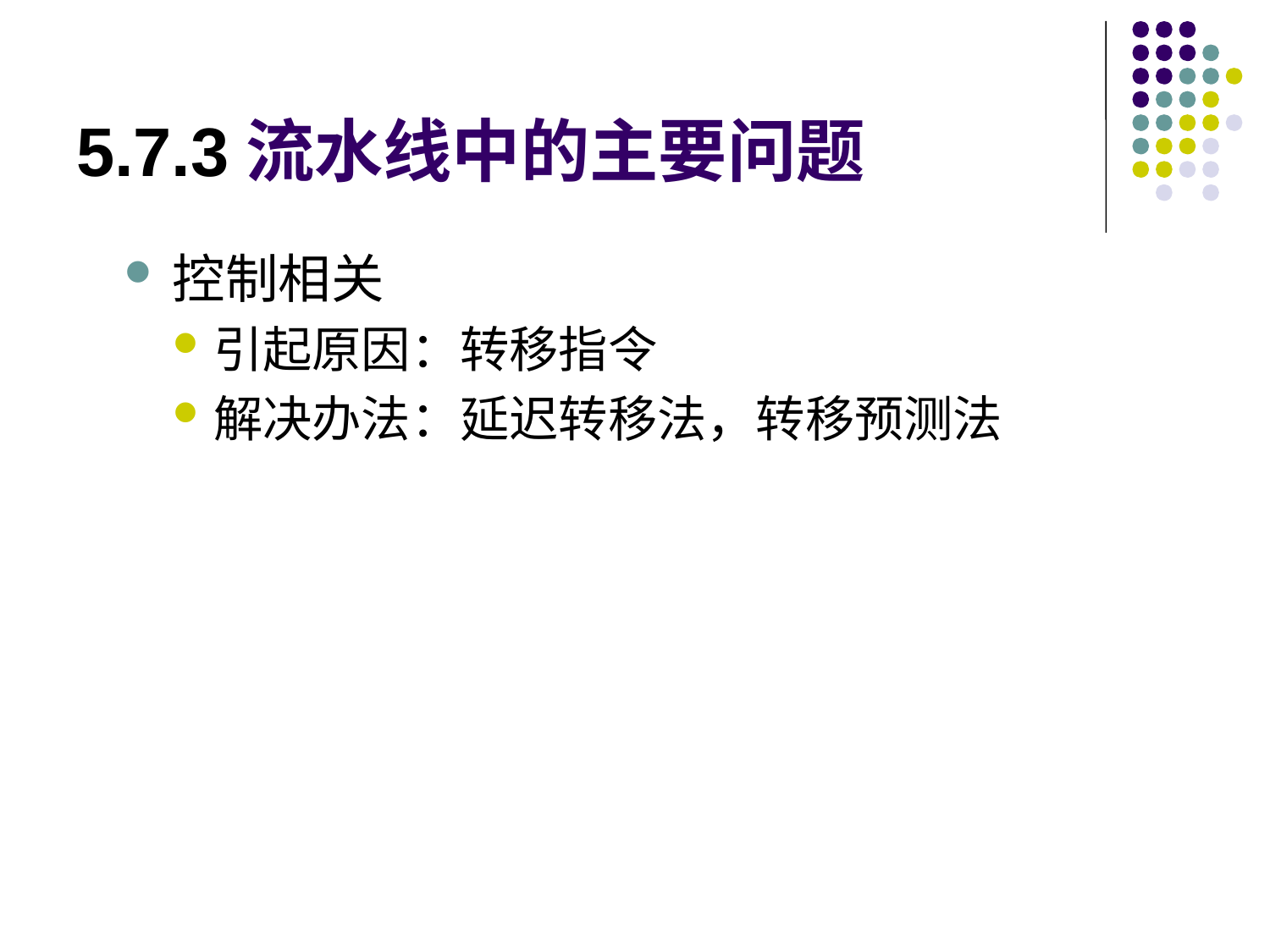

# 5.7.3流水线中的主要问题
控制相关
引起原因：转移指令
解决办法：延迟转移法，转移预测法
20